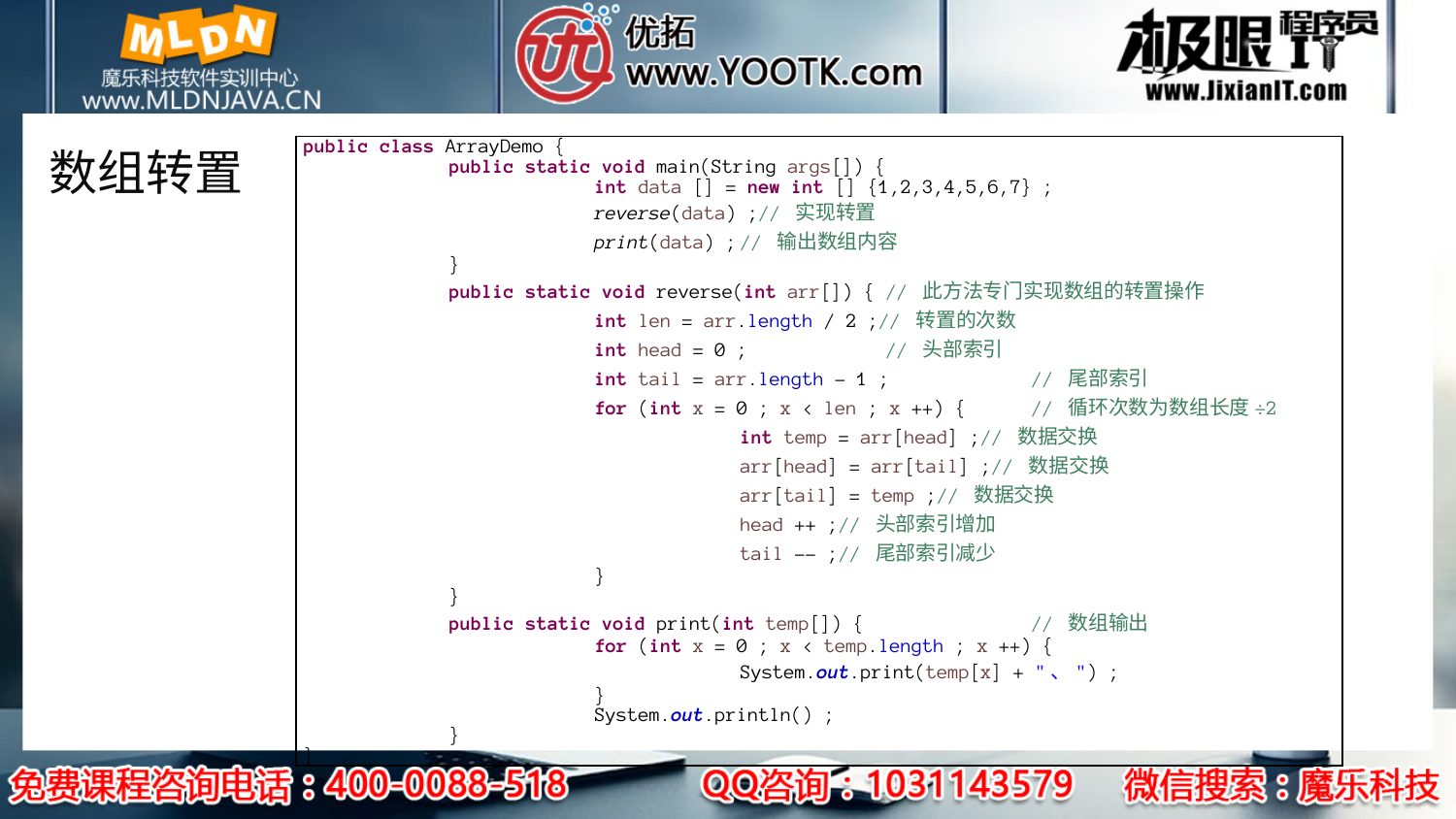

# 数组转置
| public class ArrayDemo { public static void main(String args[]) { int data [] = new int [] {1,2,3,4,5,6,7} ; reverse(data) ;// 实现转置 print(data) ; // 输出数组内容 } public static void reverse(int arr[]) { // 此方法专门实现数组的转置操作 int len = arr.length / 2 ;// 转置的次数 int head = 0 ; // 头部索引 int tail = arr.length - 1 ; // 尾部索引 for (int x = 0 ; x < len ; x ++) { // 循环次数为数组长度÷2 int temp = arr[head] ;// 数据交换 arr[head] = arr[tail] ;// 数据交换 arr[tail] = temp ;// 数据交换 head ++ ;// 头部索引增加 tail -- ;// 尾部索引减少 } } public static void print(int temp[]) { // 数组输出 for (int x = 0 ; x < temp.length ; x ++) { System.out.print(temp[x] + "、") ; } System.out.println() ; } } |
| --- |